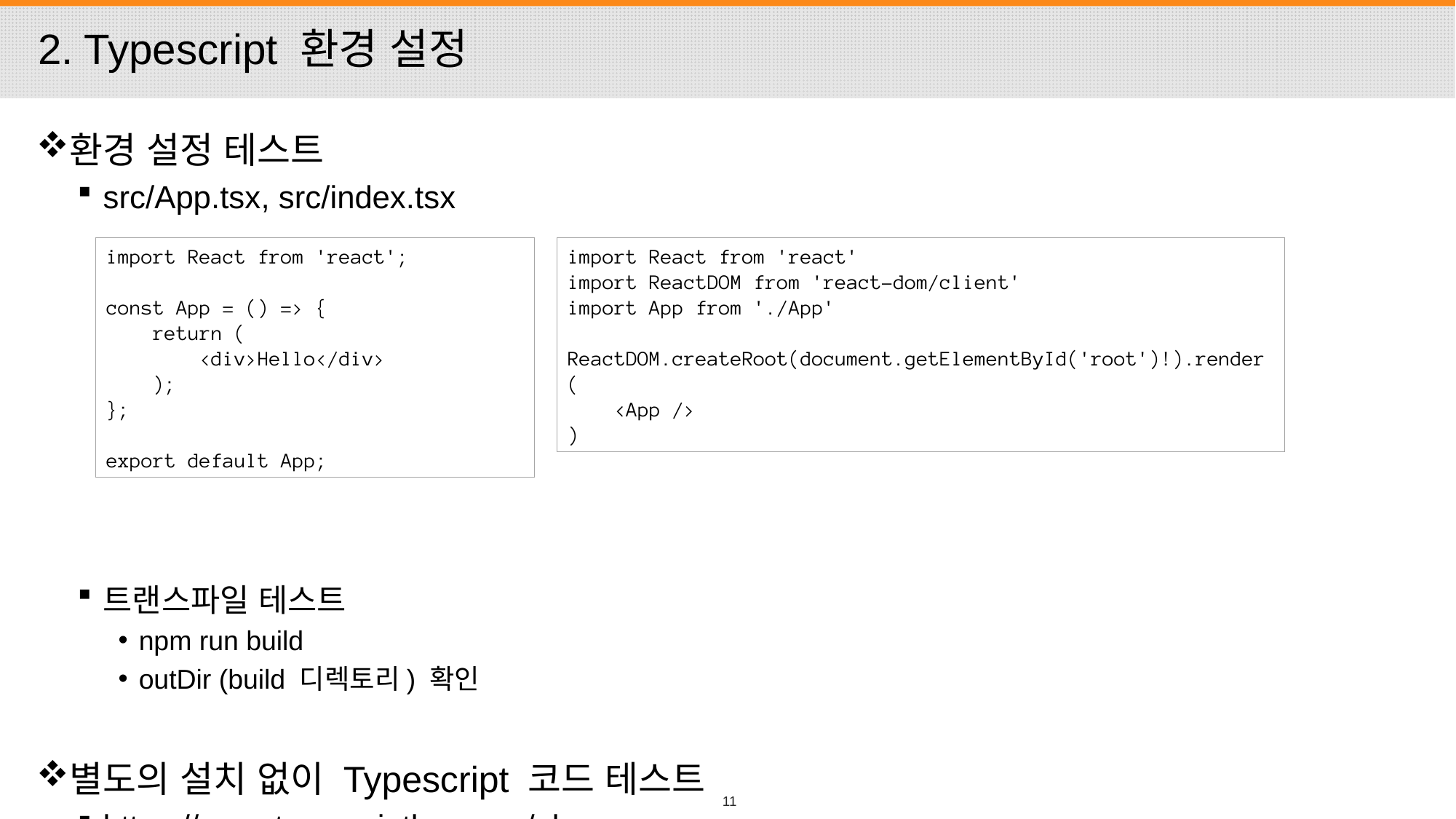

# 2. Typescript 환경 설정
환경 설정 테스트
src/App.tsx, src/index.tsx

트랜스파일 테스트
npm run build
outDir (build 디렉토리) 확인

별도의 설치 없이 Typescript 코드 테스트
https://www.typescriptlang.org/play

import React from 'react';

const App = () => {
    return (
        <div>Hello</div>
    );
};

export default App;
import React from 'react'
import ReactDOM from 'react-dom/client'
import App from './App'

ReactDOM.createRoot(document.getElementById('root')!).render(
    <App />
)